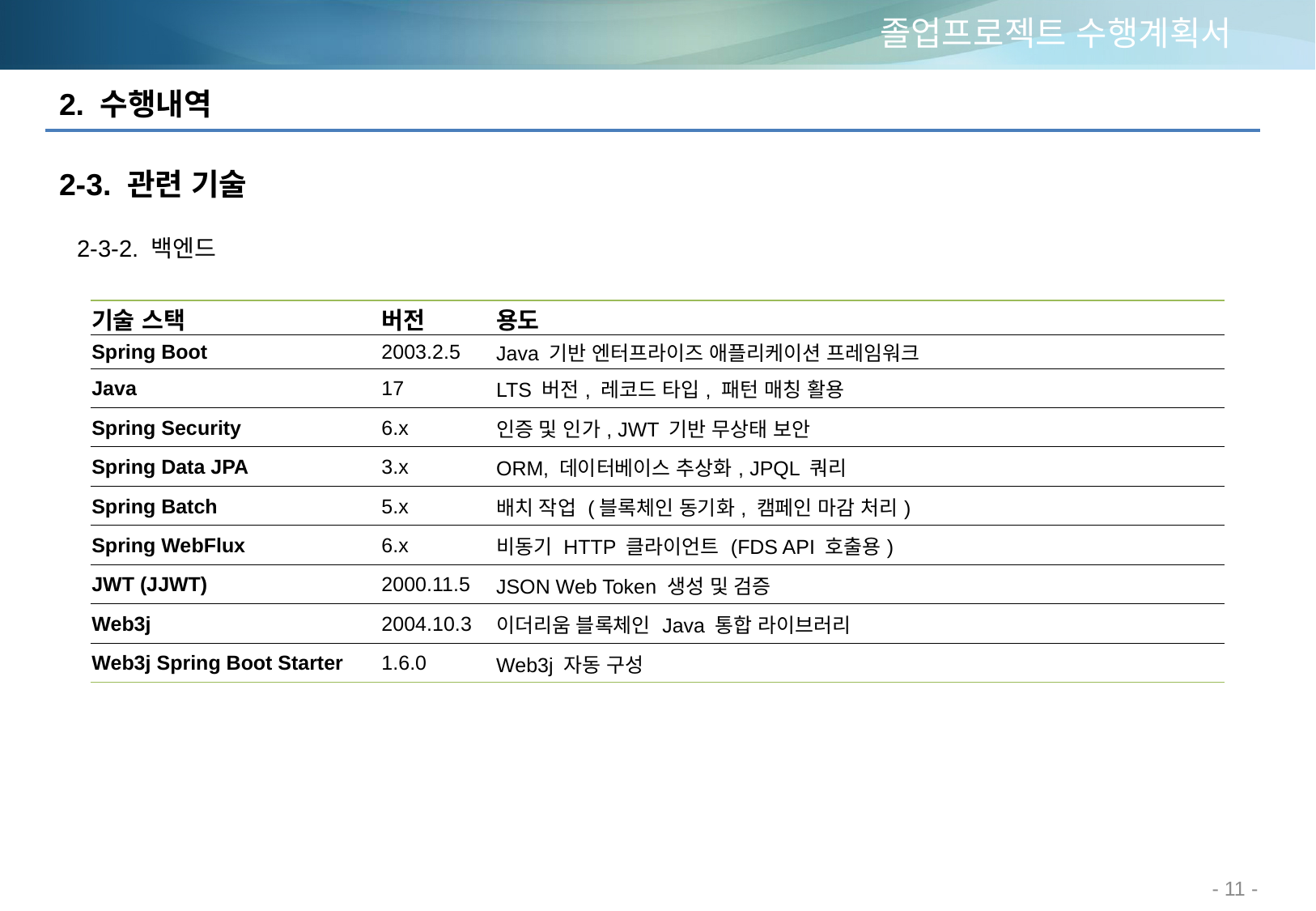

# 졸업프로젝트 수행계획서
2. 수행내역
2-3. 관련 기술
2-3-2. 백엔드
| 기술 스택 | 버전 | 용도 |
| --- | --- | --- |
| Spring Boot | 2003.2.5 | Java 기반 엔터프라이즈 애플리케이션 프레임워크 |
| Java | 17 | LTS 버전, 레코드 타입, 패턴 매칭 활용 |
| Spring Security | 6.x | 인증 및 인가, JWT 기반 무상태 보안 |
| Spring Data JPA | 3.x | ORM, 데이터베이스 추상화, JPQL 쿼리 |
| Spring Batch | 5.x | 배치 작업 (블록체인 동기화, 캠페인 마감 처리) |
| Spring WebFlux | 6.x | 비동기 HTTP 클라이언트 (FDS API 호출용) |
| JWT (JJWT) | 2000.11.5 | JSON Web Token 생성 및 검증 |
| Web3j | 2004.10.3 | 이더리움 블록체인 Java 통합 라이브러리 |
| Web3j Spring Boot Starter | 1.6.0 | Web3j 자동 구성 |